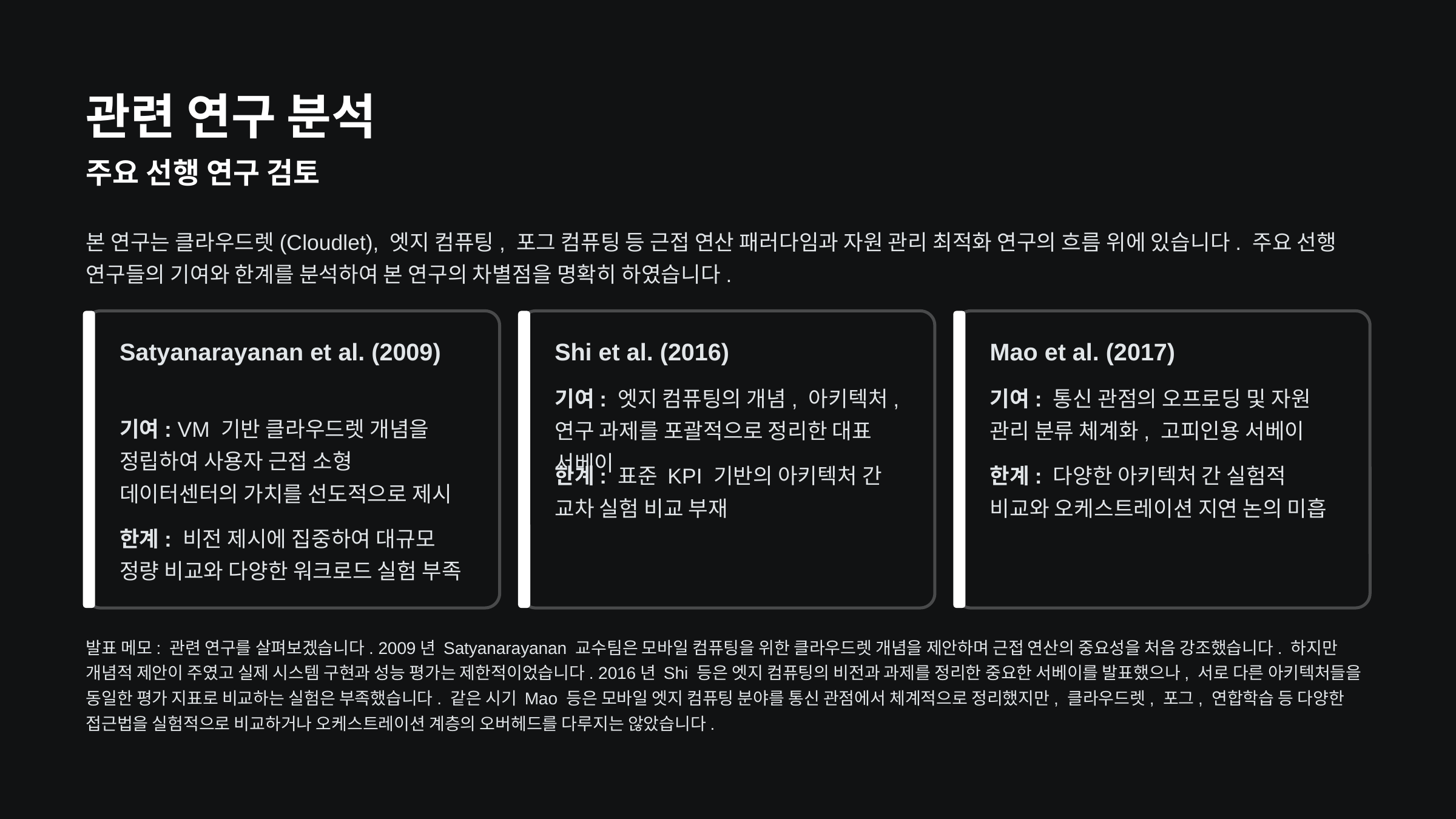

관련 연구 분석
주요 선행 연구 검토
본 연구는 클라우드렛(Cloudlet), 엣지 컴퓨팅, 포그 컴퓨팅 등 근접 연산 패러다임과 자원 관리 최적화 연구의 흐름 위에 있습니다. 주요 선행 연구들의 기여와 한계를 분석하여 본 연구의 차별점을 명확히 하였습니다.

Satyanarayanan et al. (2009)
Shi et al. (2016)
Mao et al. (2017)
기여: 엣지 컴퓨팅의 개념, 아키텍처, 연구 과제를 포괄적으로 정리한 대표 서베이
기여: 통신 관점의 오프로딩 및 자원 관리 분류 체계화, 고피인용 서베이
기여: VM 기반 클라우드렛 개념을 정립하여 사용자 근접 소형 데이터센터의 가치를 선도적으로 제시
한계: 표준 KPI 기반의 아키텍처 간 교차 실험 비교 부재
한계: 다양한 아키텍처 간 실험적 비교와 오케스트레이션 지연 논의 미흡
한계: 비전 제시에 집중하여 대규모 정량 비교와 다양한 워크로드 실험 부족
발표 메모: 관련 연구를 살펴보겠습니다. 2009년 Satyanarayanan 교수팀은 모바일 컴퓨팅을 위한 클라우드렛 개념을 제안하며 근접 연산의 중요성을 처음 강조했습니다. 하지만 개념적 제안이 주였고 실제 시스템 구현과 성능 평가는 제한적이었습니다. 2016년 Shi 등은 엣지 컴퓨팅의 비전과 과제를 정리한 중요한 서베이를 발표했으나, 서로 다른 아키텍처들을 동일한 평가 지표로 비교하는 실험은 부족했습니다. 같은 시기 Mao 등은 모바일 엣지 컴퓨팅 분야를 통신 관점에서 체계적으로 정리했지만, 클라우드렛, 포그, 연합학습 등 다양한 접근법을 실험적으로 비교하거나 오케스트레이션 계층의 오버헤드를 다루지는 않았습니다.